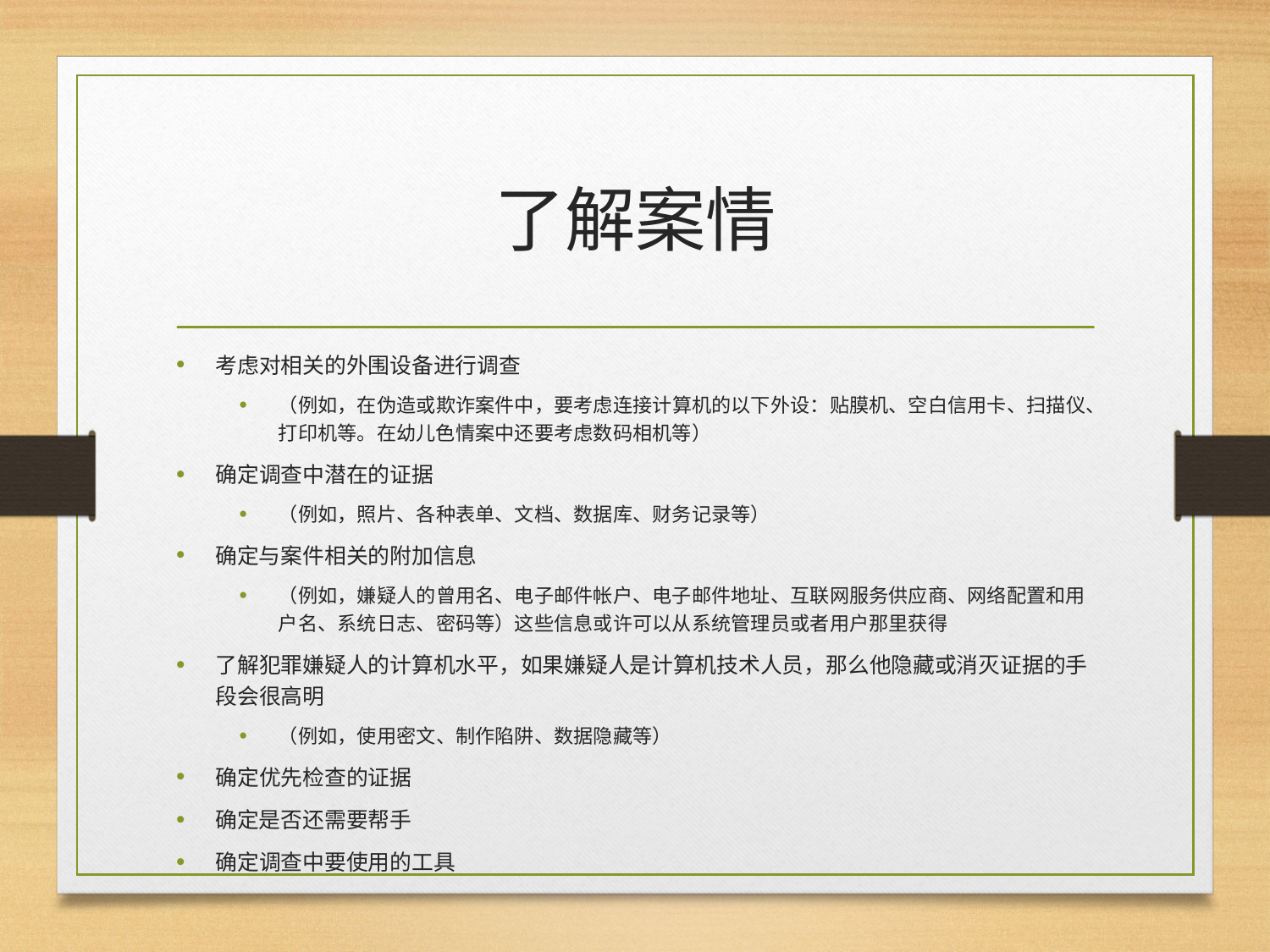

# 了解案情
考虑对相关的外围设备进行调查
（例如，在伪造或欺诈案件中，要考虑连接计算机的以下外设：贴膜机、空白信用卡、扫描仪、打印机等。在幼儿色情案中还要考虑数码相机等）
确定调查中潜在的证据
（例如，照片、各种表单、文档、数据库、财务记录等）
确定与案件相关的附加信息
（例如，嫌疑人的曾用名、电子邮件帐户、电子邮件地址、互联网服务供应商、网络配置和用户名、系统日志、密码等）这些信息或许可以从系统管理员或者用户那里获得
了解犯罪嫌疑人的计算机水平，如果嫌疑人是计算机技术人员，那么他隐藏或消灭证据的手段会很高明
（例如，使用密文、制作陷阱、数据隐藏等）
确定优先检查的证据
确定是否还需要帮手
确定调查中要使用的工具